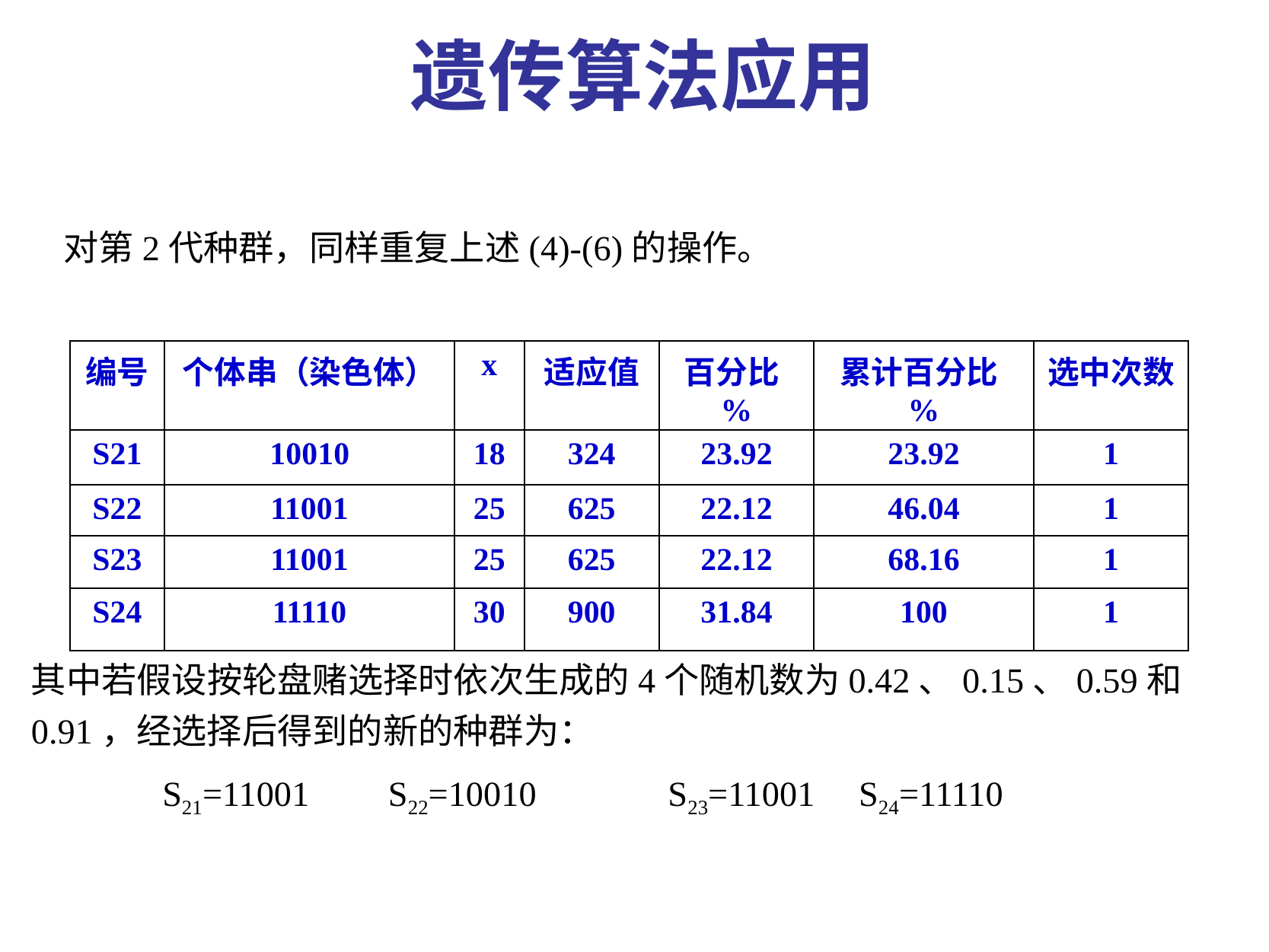

遗传算法应用
   对第2代种群，同样重复上述(4)-(6)的操作。

其中若假设按轮盘赌选择时依次生成的4个随机数为0.42、0.15、0.59和0.91，经选择后得到的新的种群为：
               S21=11001         S22=10010               S23=11001     S24=11110
| 编号 | 个体串（染色体） | x | 适应值 | 百分比% | 累计百分比% | 选中次数 |
| --- | --- | --- | --- | --- | --- | --- |
| S21 | 10010 | 18 | 324 | 23.92 | 23.92 | 1 |
| S22 | 11001 | 25 | 625 | 22.12 | 46.04 | 1 |
| S23 | 11001 | 25 | 625 | 22.12 | 68.16 | 1 |
| S24 | 11110 | 30 | 900 | 31.84 | 100 | 1 |